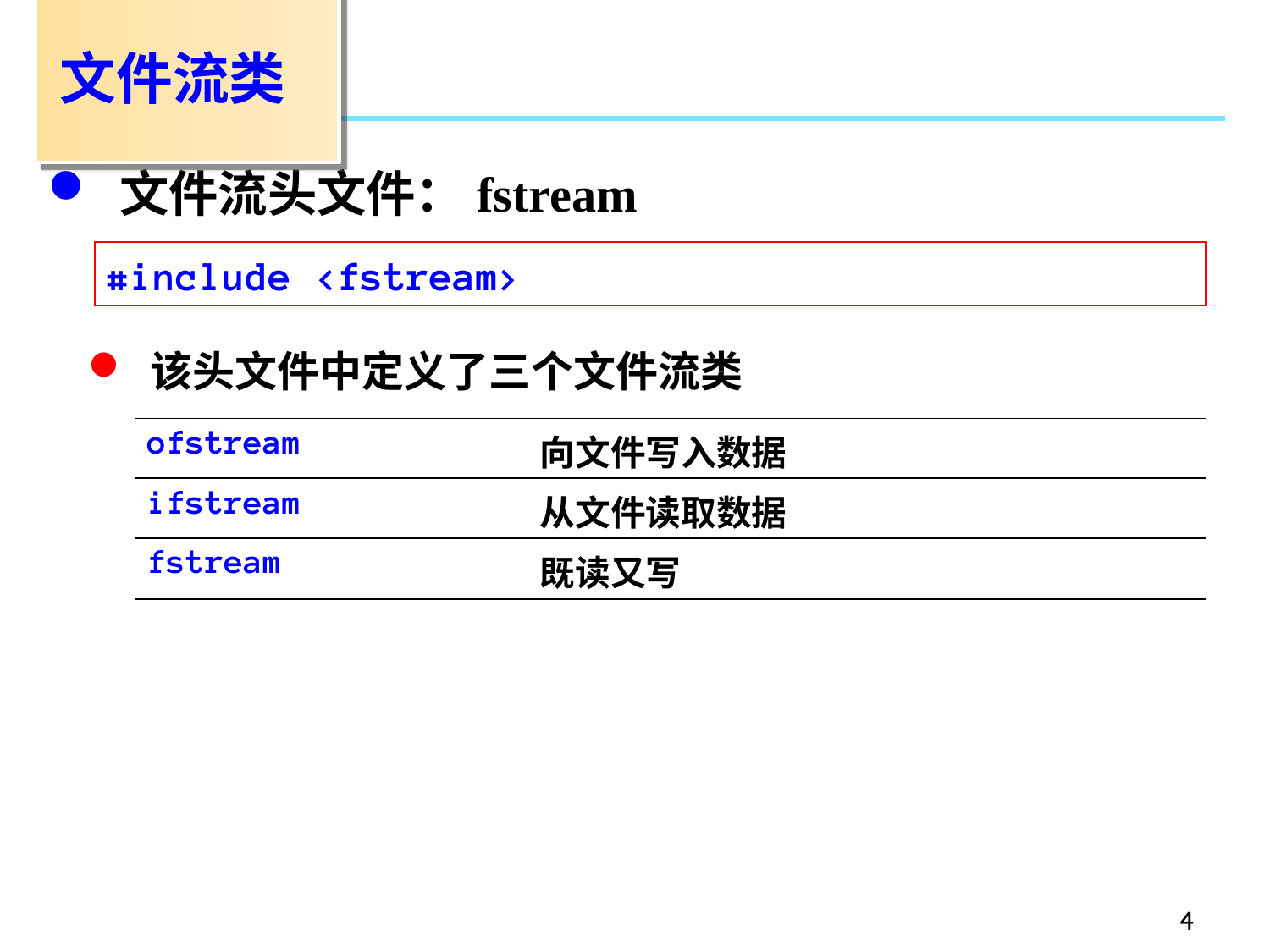

# 文件流类
 文件流头文件：fstream
#include <fstream>
 该头文件中定义了三个文件流类
| ofstream | 向文件写入数据 |
| --- | --- |
| ifstream | 从文件读取数据 |
| fstream | 既读又写 |
4